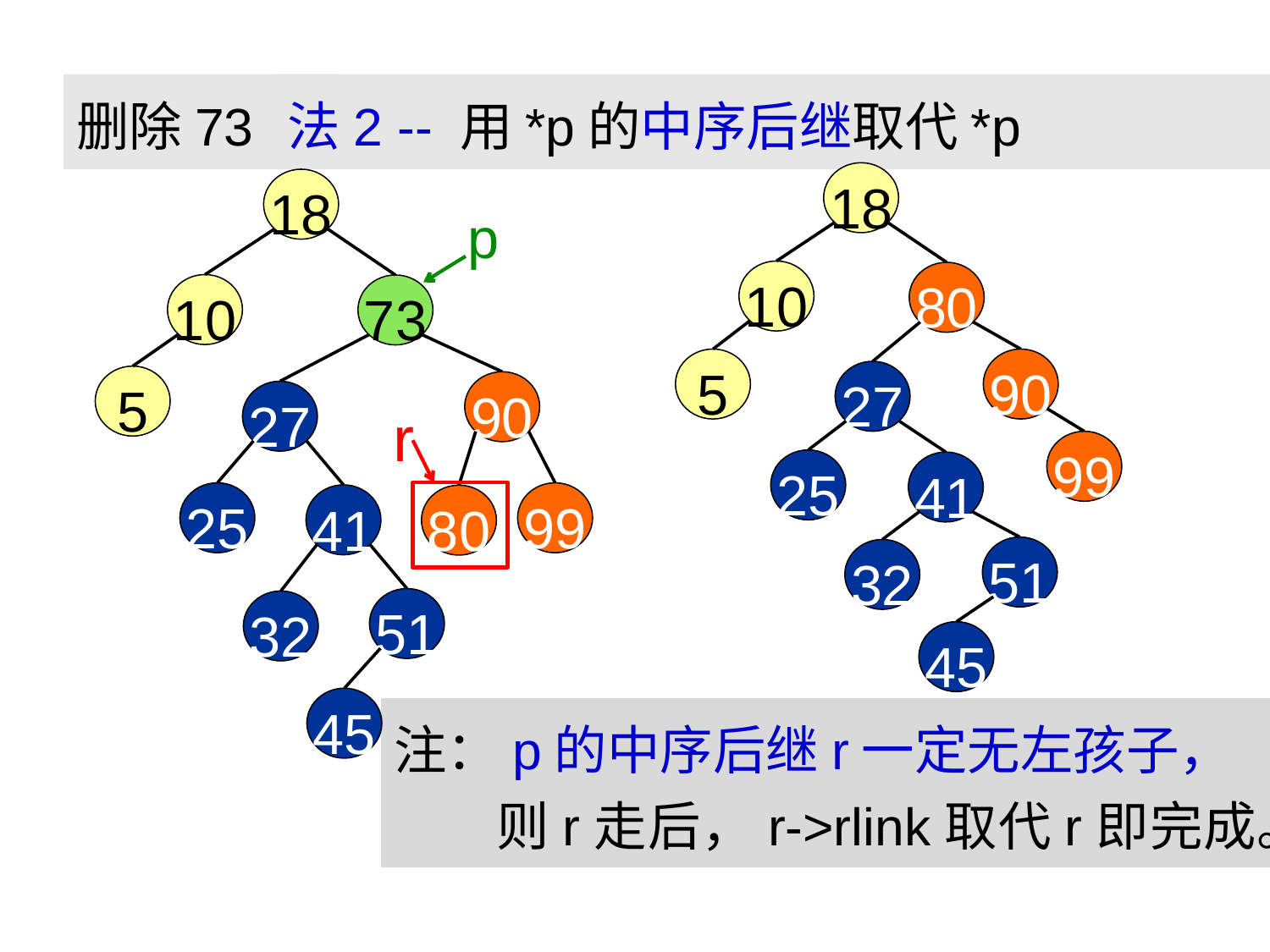

删除73：

法2 -- 用*p的中序后继取代*p
18
18
p

10
80
10
73
5
90
27
5
90
r

27
99
25
41

25
99
41
80
51
32
51
32
45
45
注：p的中序后继r一定无左孩子，
       则r走后，r->rlink取代r即完成。